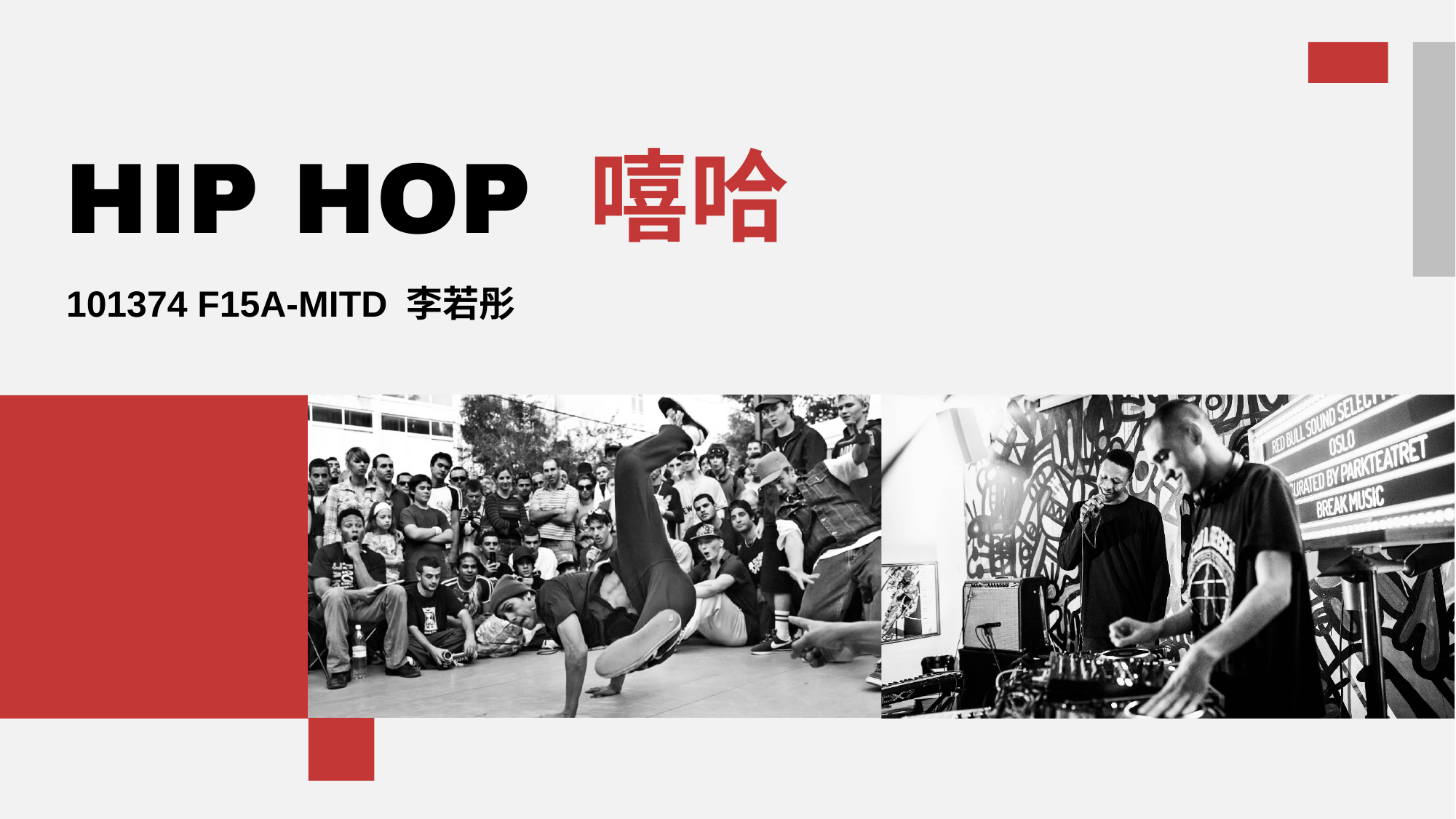

# HIP HOP 嘻哈
101374 F15A-MITD 李若彤